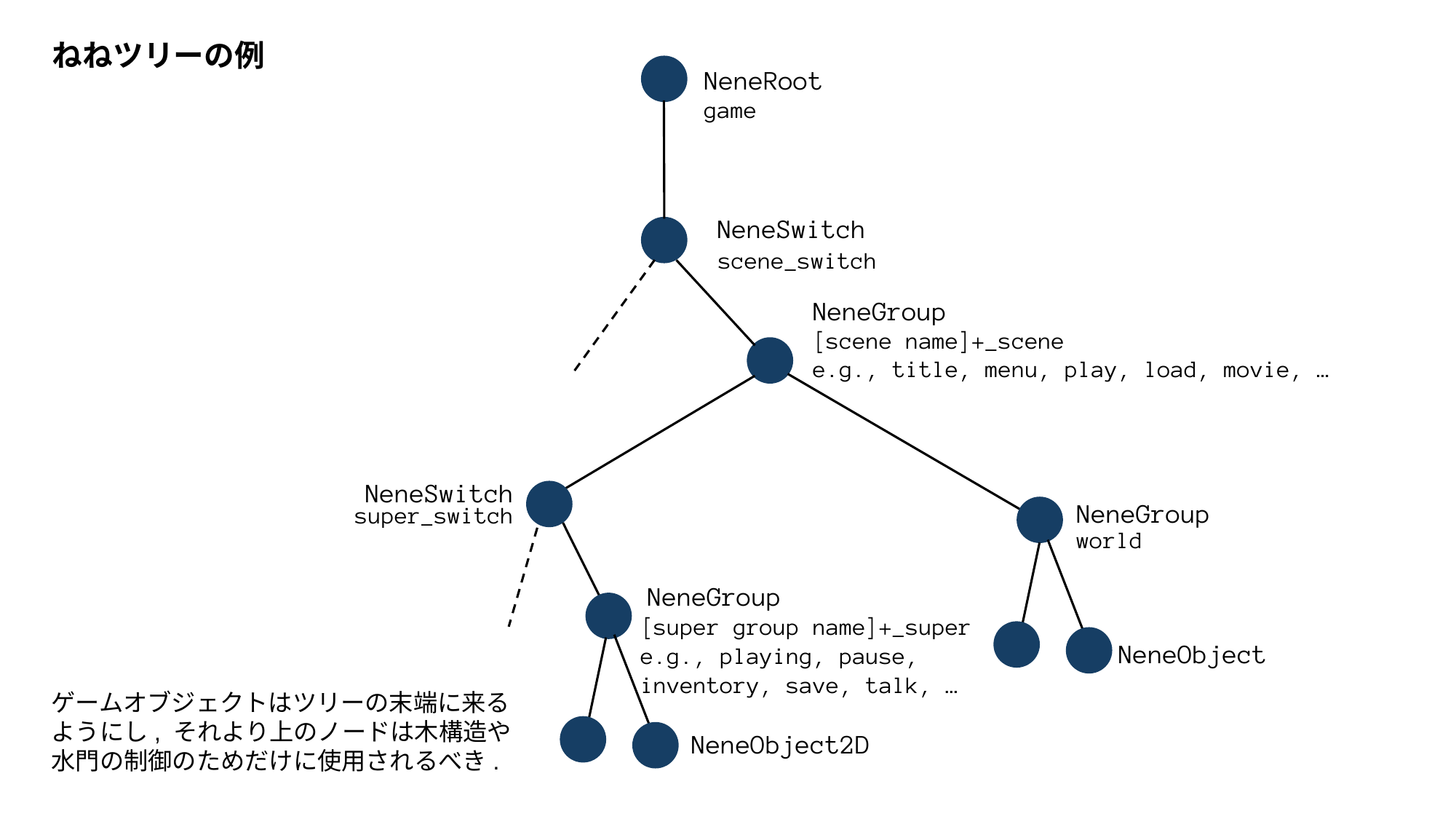

ねねツリーの例

NeneRoot
game
NeneSwitch

scene_switch
NeneGroup
[scene name]+_scene

e.g., title, menu, play, load, movie, …
NeneSwitch

NeneGroup
super_switch

world
NeneGroup

[super group name]+_super
e.g., playing, pause, inventory, save, talk, …

NeneObject
ゲームオブジェクトはツリーの末端に来るようにし, それより上のノードは木構造や水門の制御のためだけに使用されるべき.

NeneObject2D